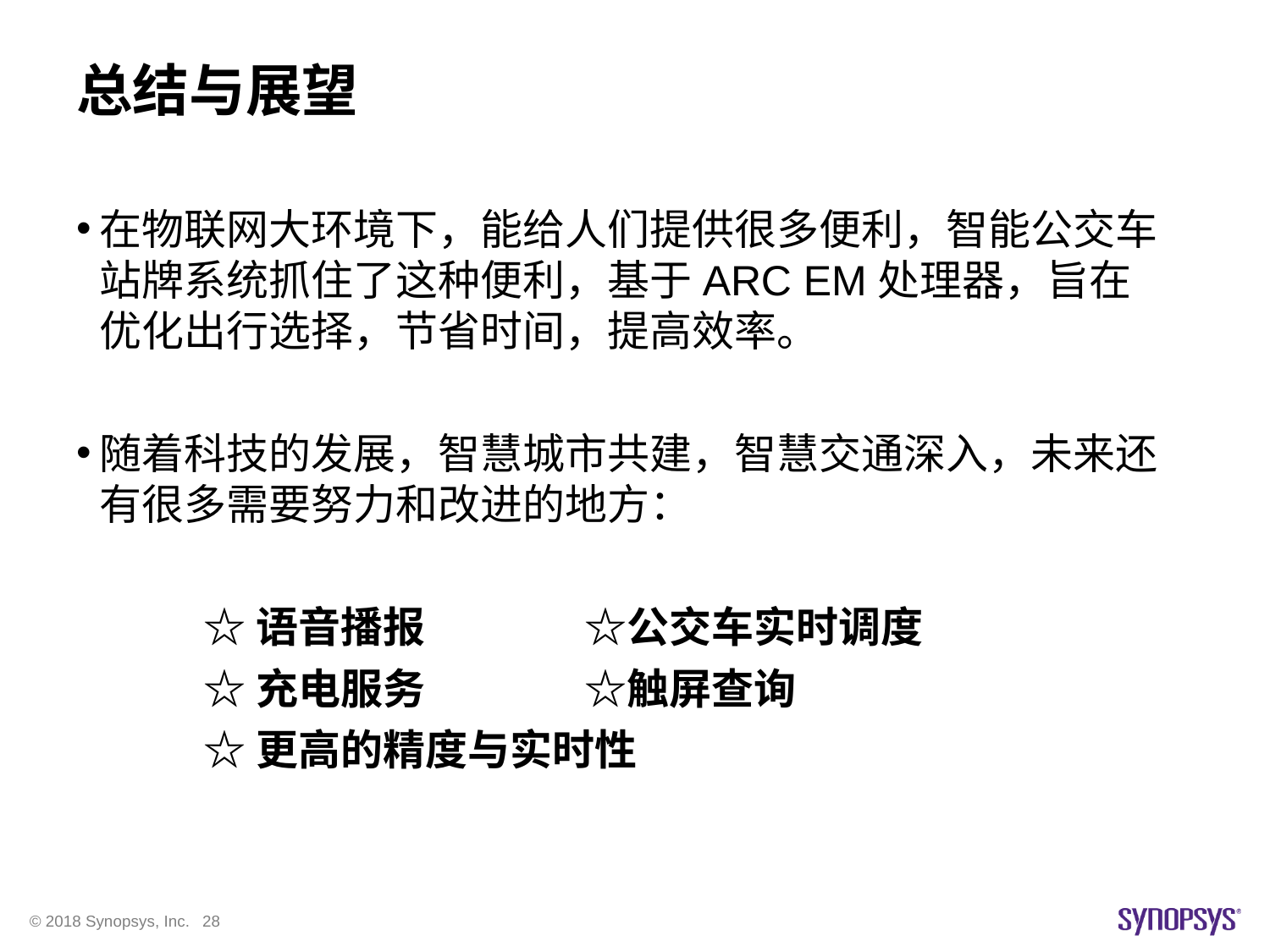

# 总结与展望
在物联网大环境下，能给人们提供很多便利，智能公交车站牌系统抓住了这种便利，基于ARC EM处理器，旨在优化出行选择，节省时间，提高效率。

随着科技的发展，智慧城市共建，智慧交通深入，未来还有很多需要努力和改进的地方：

	☆语音播报  		☆公交车实时调度
	☆充电服务 		☆触屏查询
	☆更高的精度与实时性